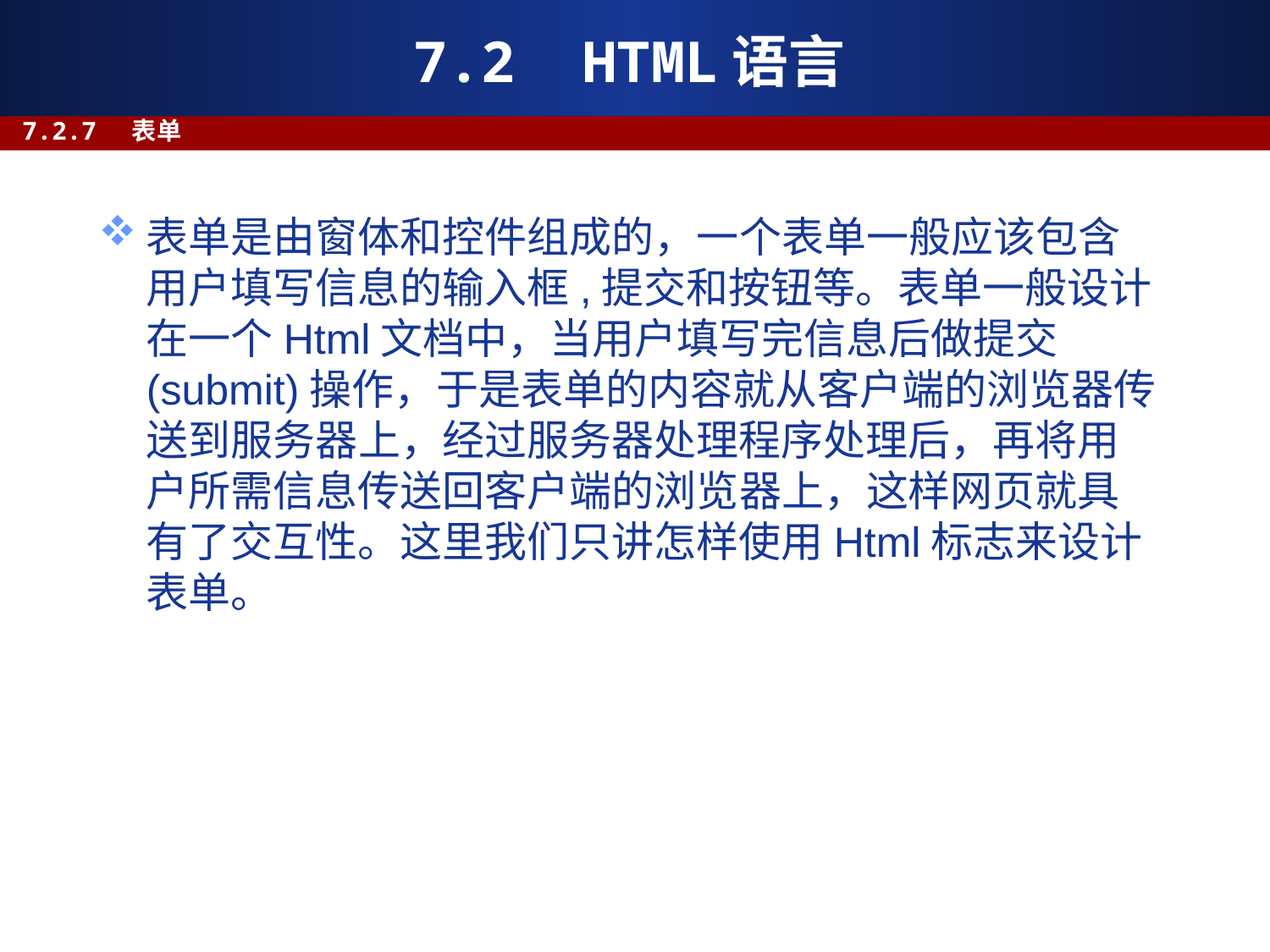

# 7.2  HTML语言
7.2.7  表单
表单是由窗体和控件组成的，一个表单一般应该包含用户填写信息的输入框,提交和按钮等。表单一般设计在一个Html文档中，当用户填写完信息后做提交(submit)操作，于是表单的内容就从客户端的浏览器传送到服务器上，经过服务器处理程序处理后，再将用户所需信息传送回客户端的浏览器上，这样网页就具有了交互性。这里我们只讲怎样使用Html标志来设计表单。